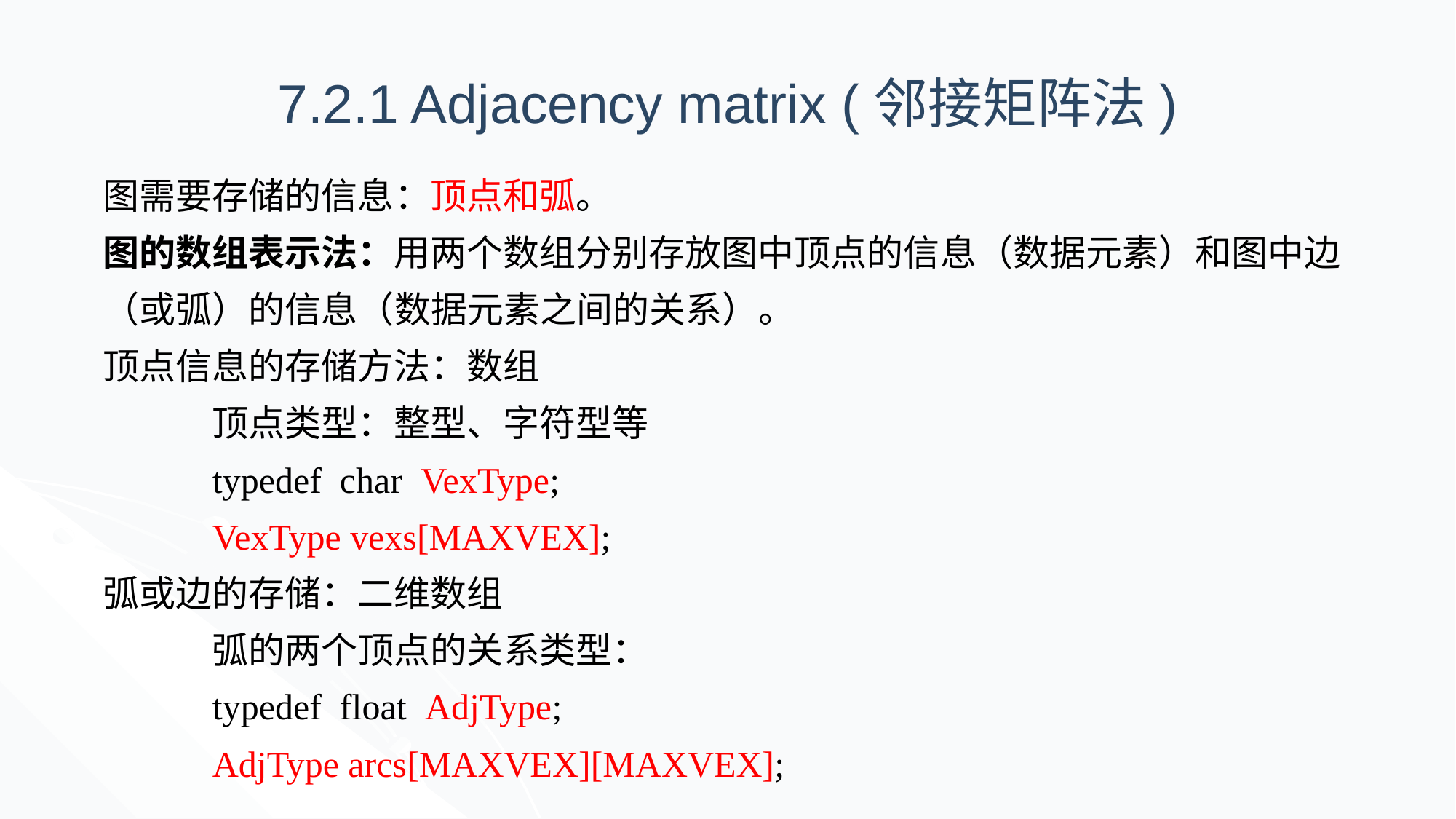

# 7.2.1 Adjacency matrix (邻接矩阵法)
图需要存储的信息：顶点和弧。
图的数组表示法：用两个数组分别存放图中顶点的信息（数据元素）和图中边（或弧）的信息（数据元素之间的关系）。
顶点信息的存储方法：数组
	顶点类型：整型、字符型等
	typedef  char  VexType;
	VexType vexs[MAXVEX];
弧或边的存储：二维数组
	弧的两个顶点的关系类型：
	typedef  float  AdjType;
	AdjType arcs[MAXVEX][MAXVEX];